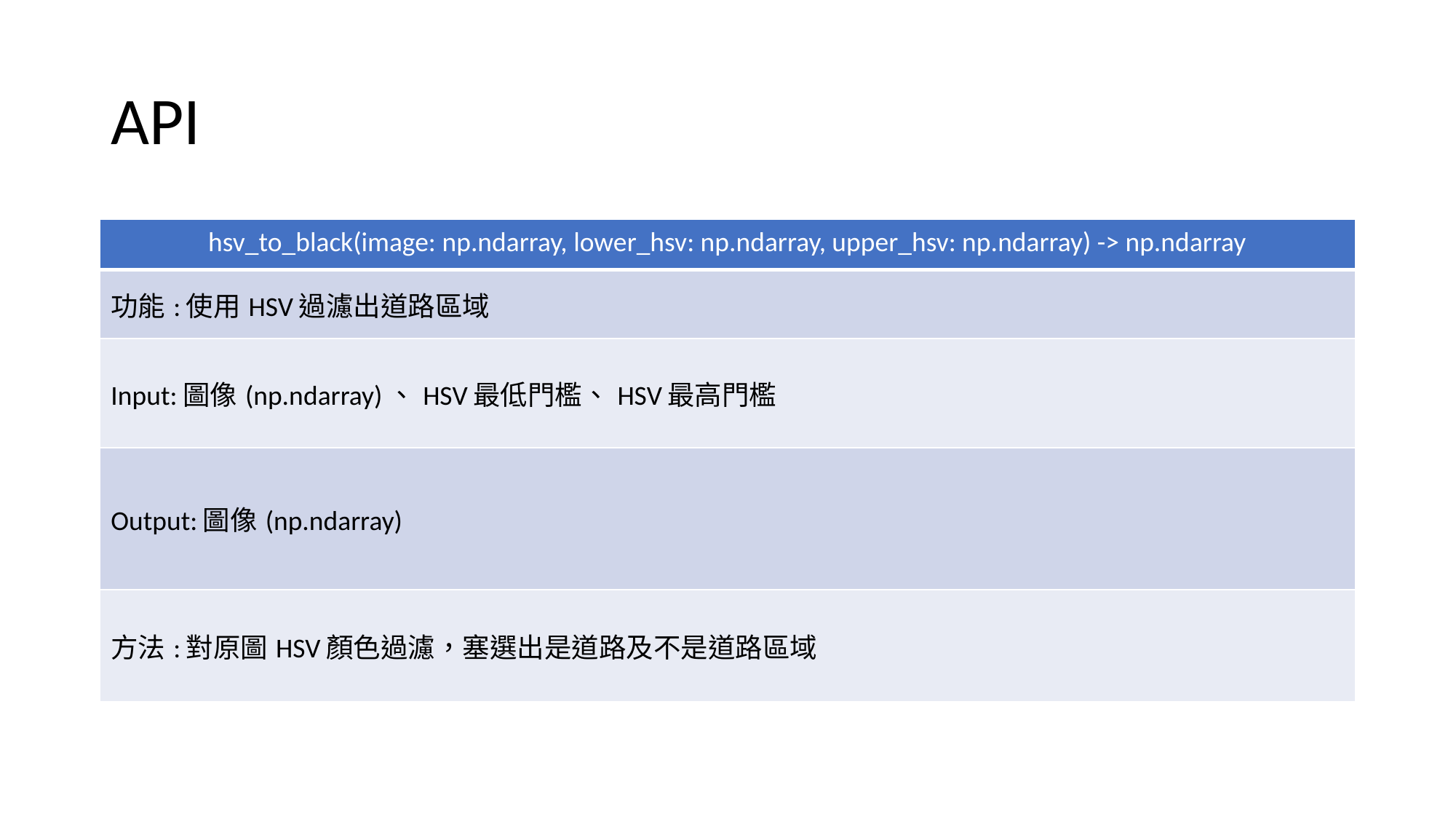

# API
| hsv\_to\_black(image: np.ndarray, lower\_hsv: np.ndarray, upper\_hsv: np.ndarray) -> np.ndarray |
| --- |
| 功能:使用HSV過濾出道路區域 |
| Input:圖像(np.ndarray)、HSV最低門檻、HSV最高門檻 |
| Output:圖像(np.ndarray) |
| 方法:對原圖HSV顏色過濾，塞選出是道路及不是道路區域 |